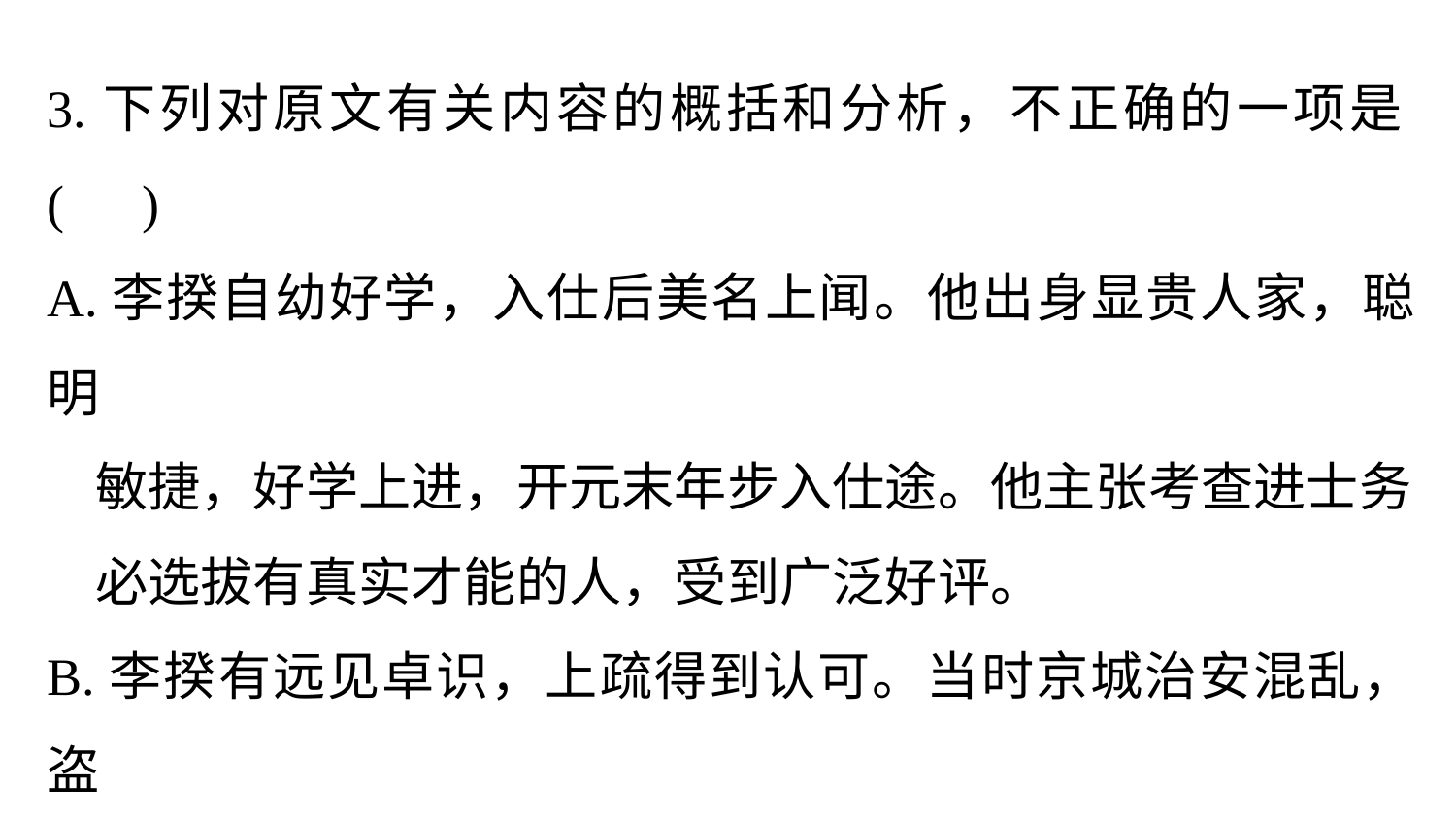

3.下列对原文有关内容的概括和分析，不正确的一项是(　)
A.李揆自幼好学，入仕后美名上闻。他出身显贵人家，聪明
   敏捷，好学上进，开元末年步入仕途。他主张考查进士务
   必选拔有真实才能的人，受到广泛好评。
B.李揆有远见卓识，上疏得到认可。当时京城治安混乱，盗
   贼杀人，李辅国请求选羽林军以备巡视。李揆引西汉旧事
   说明，如羽林警夜则难以应付突然之变。